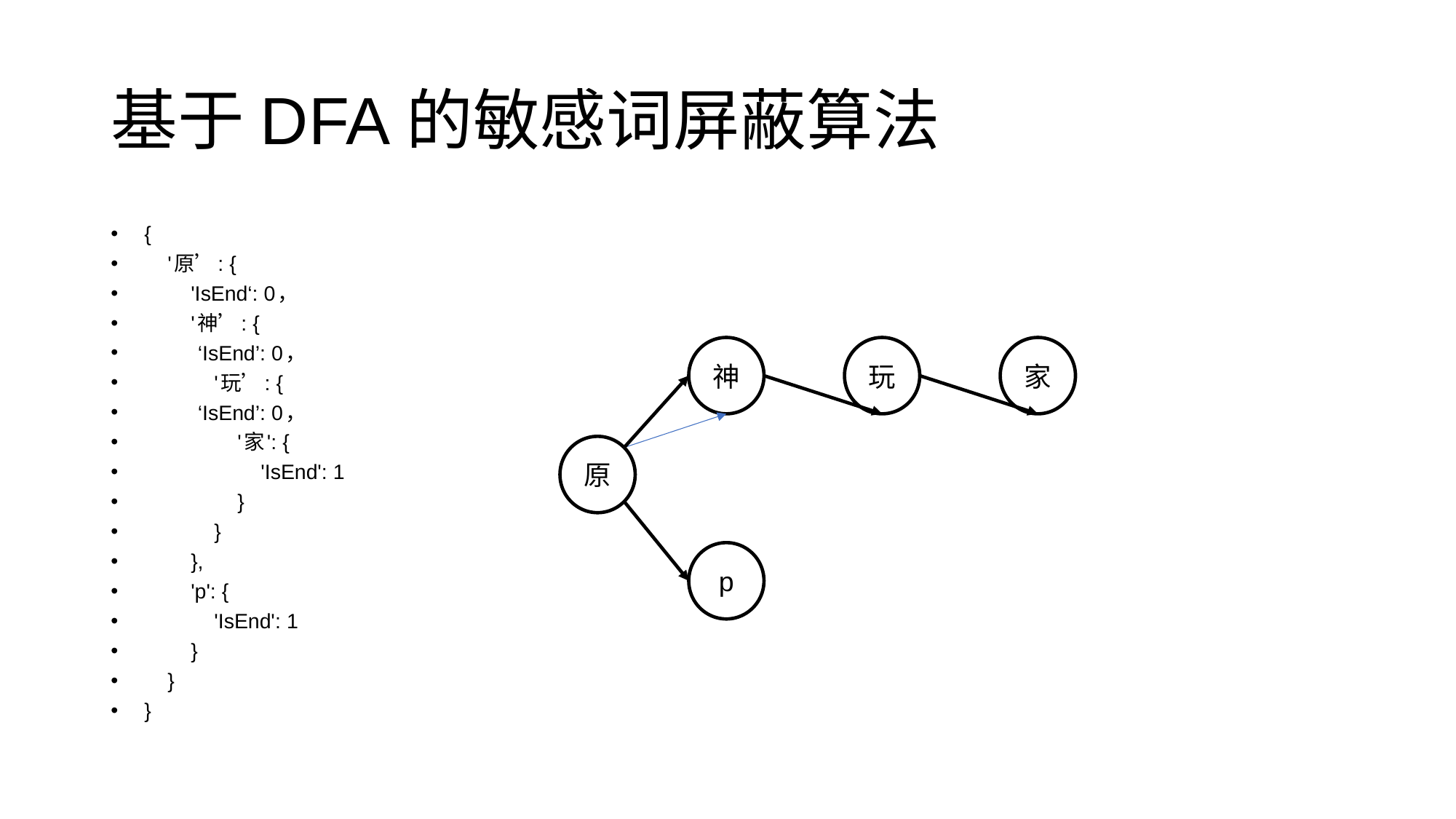

# 基于DFA的敏感词屏蔽算法
{
    '原’: {
        'IsEnd‘: 0，
        '神’: {
 	‘IsEnd’: 0，
            '玩’: {
 	‘IsEnd’: 0，
                '家': {
                    'IsEnd': 1
                }
            }
        },
        'p': {
            'IsEnd': 1
        }
    }
}

玩
神
家
原
p